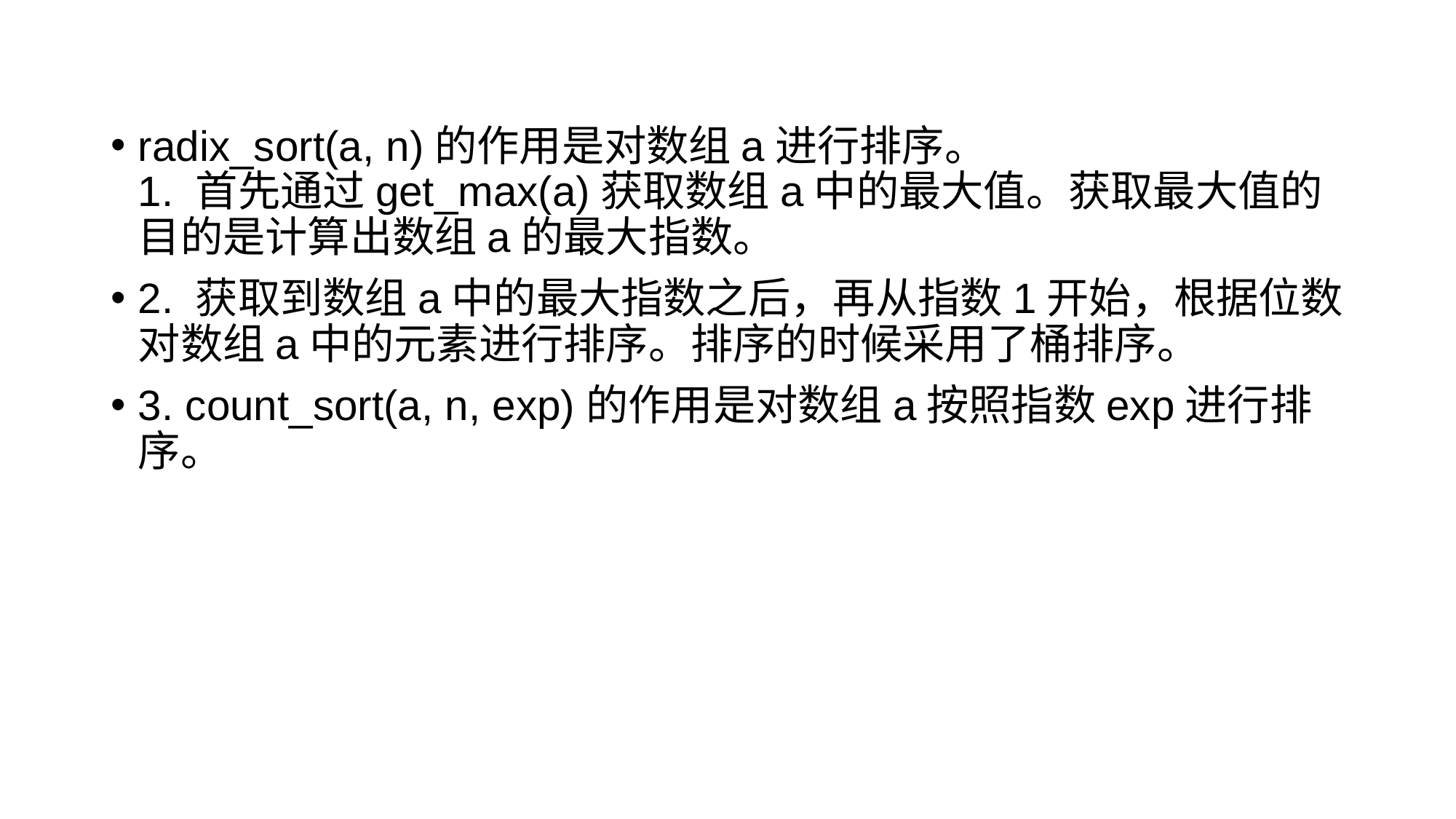

radix_sort(a, n)的作用是对数组a进行排序。
1. 首先通过get_max(a)获取数组a中的最大值。获取最大值的目的是计算出数组a的最大指数。
2. 获取到数组a中的最大指数之后，再从指数1开始，根据位数对数组a中的元素进行排序。排序的时候采用了桶排序。
3. count_sort(a, n, exp)的作用是对数组a按照指数exp进行排序。